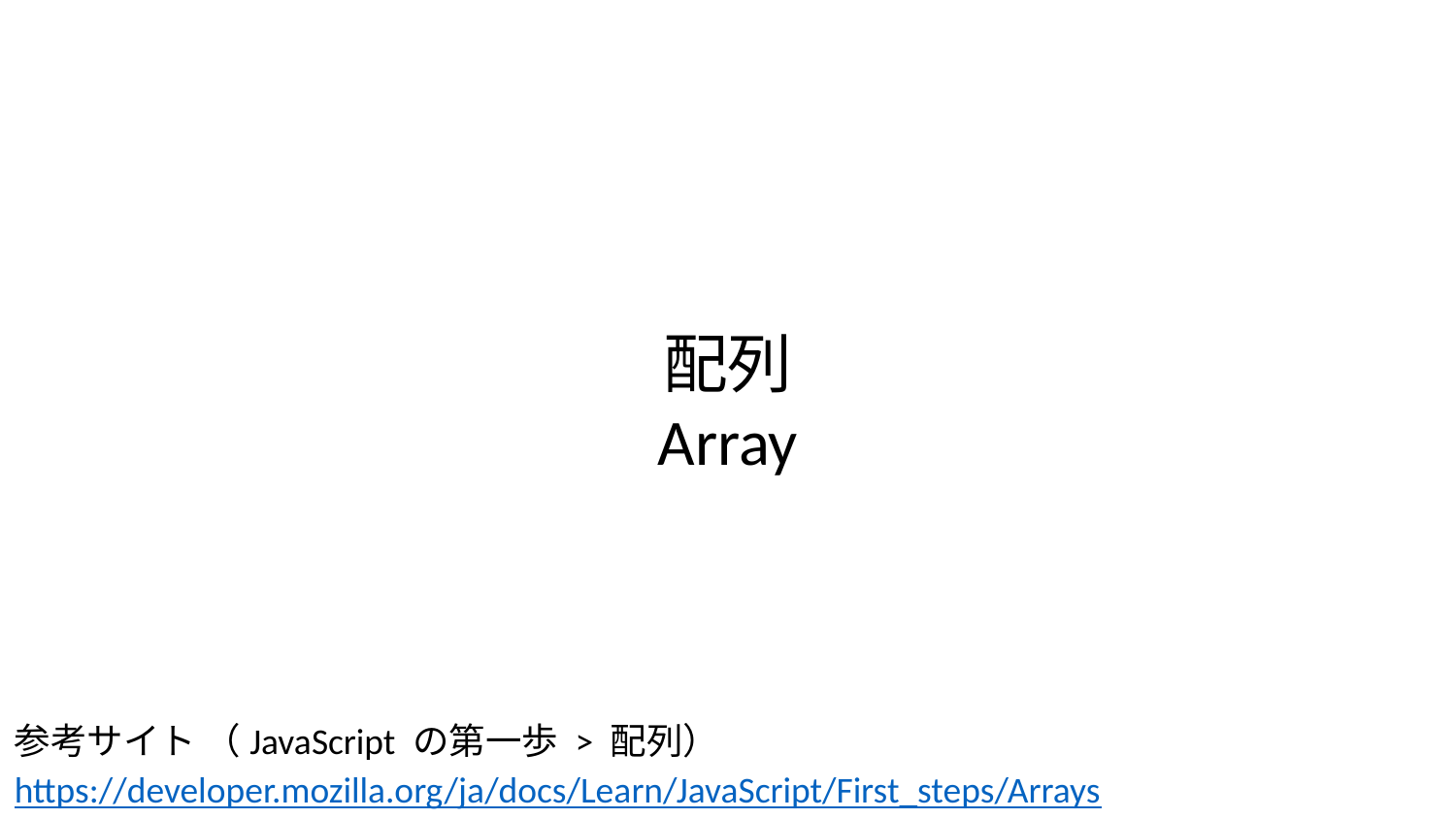

配列
Array
参考サイト （JavaScript の第一歩 > 配列）
https://developer.mozilla.org/ja/docs/Learn/JavaScript/First_steps/Arrays